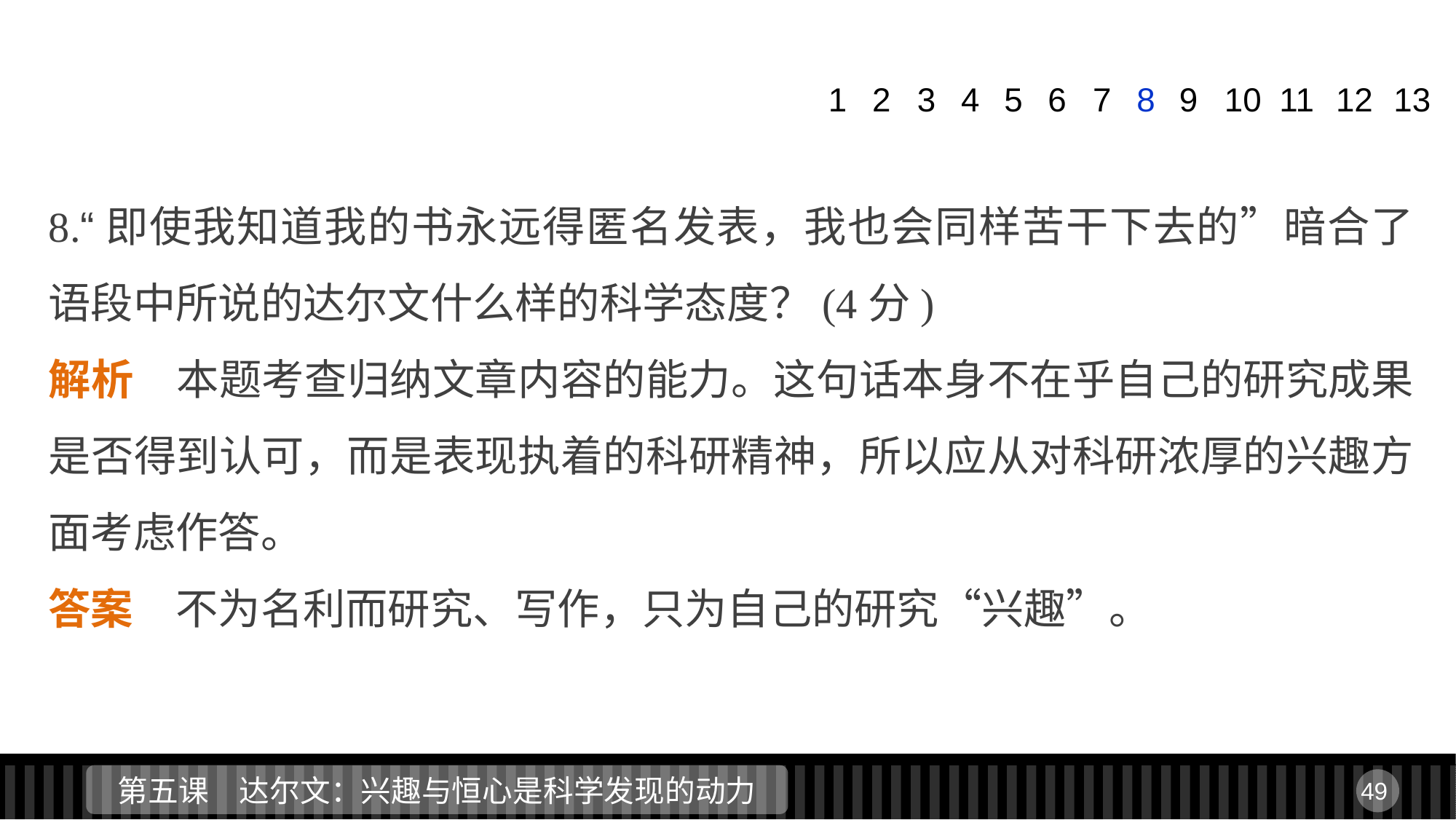

1
2
3
4
5
6
7
8
9
11
12
13
10
8.“即使我知道我的书永远得匿名发表，我也会同样苦干下去的”暗合了语段中所说的达尔文什么样的科学态度？(4分)
解析　本题考查归纳文章内容的能力。这句话本身不在乎自己的研究成果是否得到认可，而是表现执着的科研精神，所以应从对科研浓厚的兴趣方面考虑作答。
答案　不为名利而研究、写作，只为自己的研究“兴趣”。